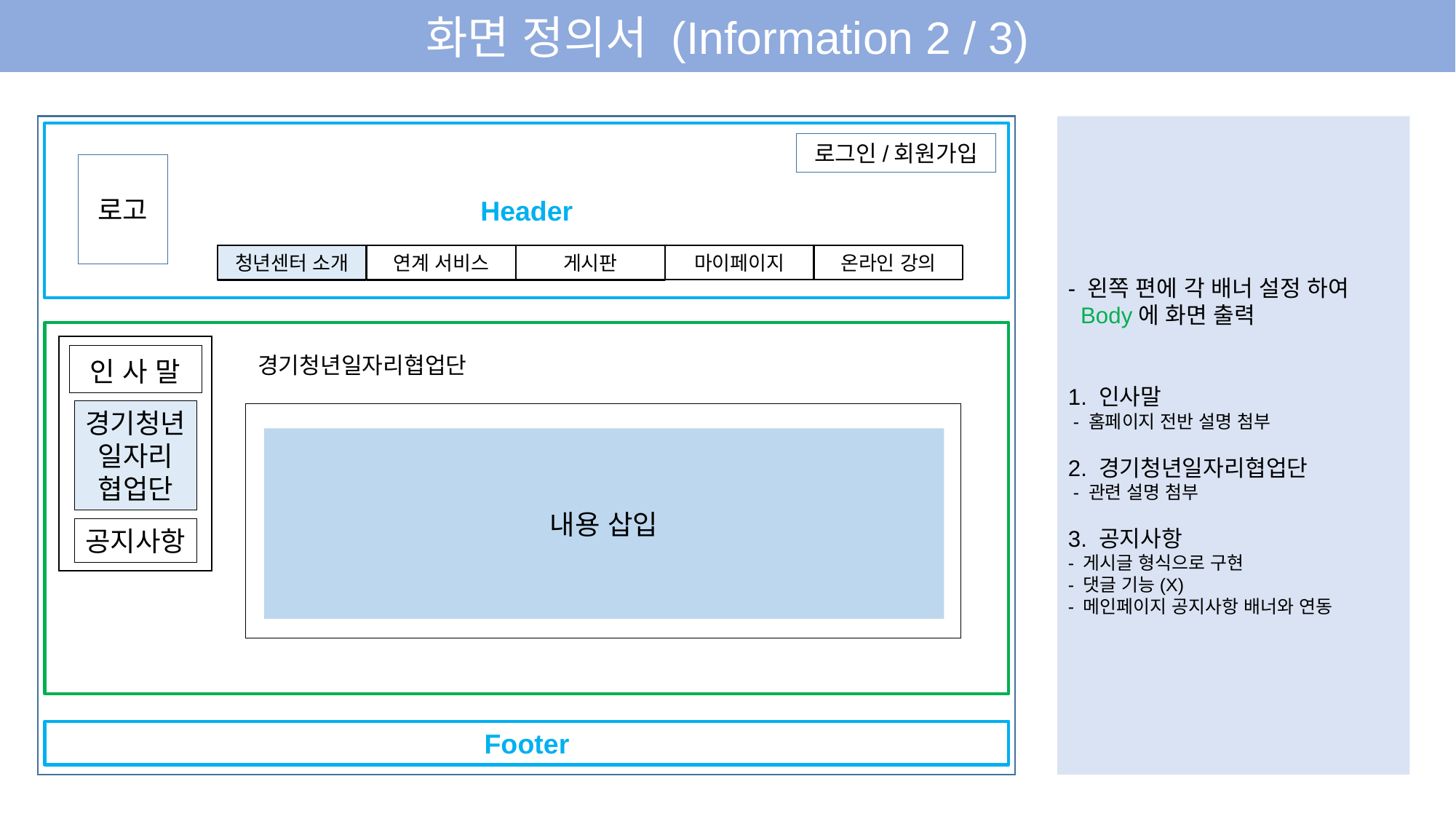

화면 정의서 (Information 2 / 3)

- 왼쪽 편에 각 배너 설정 하여
  Body에 화면 출력

1. 인사말
 - 홈페이지 전반 설명 첨부

2. 경기청년일자리협업단
 - 관련 설명 첨부

3. 공지사항
- 게시글 형식으로 구현
- 댓글 기능(X)
- 메인페이지 공지사항 배너와 연동

Header

로그인/회원가입

로고

마이페이지
온라인 강의
청년센터 소개
연계 서비스
게시판

인 사 말
경기청년일자리협업단
경기청년
일자리
협업단

내용 삽입
공지사항
Footer